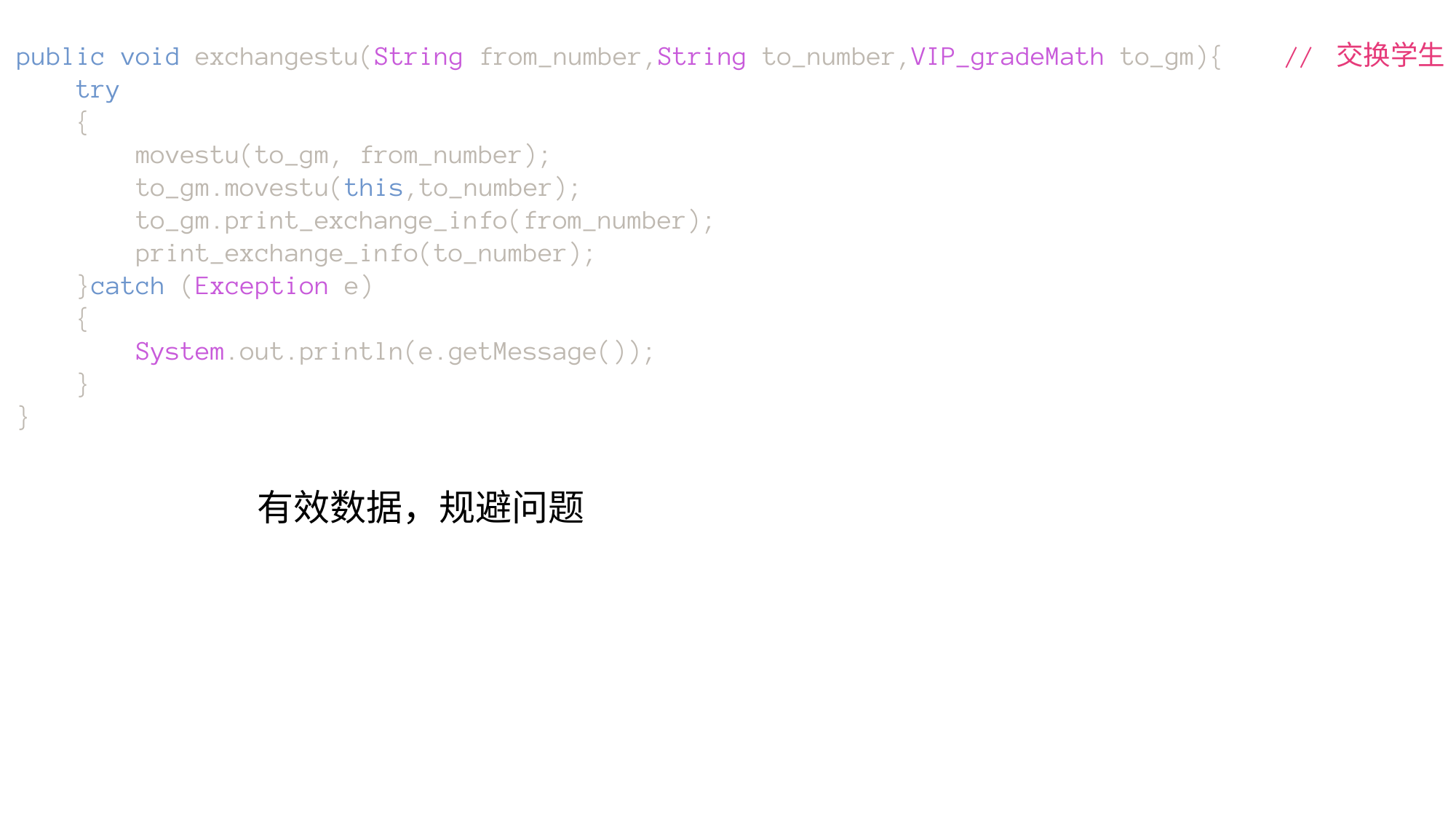

public void exchangestu(String from_number,String to_number,VIP_gradeMath to_gm){    // 交换学生
    try
    {
        movestu(to_gm, from_number);
        to_gm.movestu(this,to_number);
        to_gm.print_exchange_info(from_number);
        print_exchange_info(to_number);
    }catch (Exception e)
    {
        System.out.println(e.getMessage());
    }
}

有效数据，规避问题